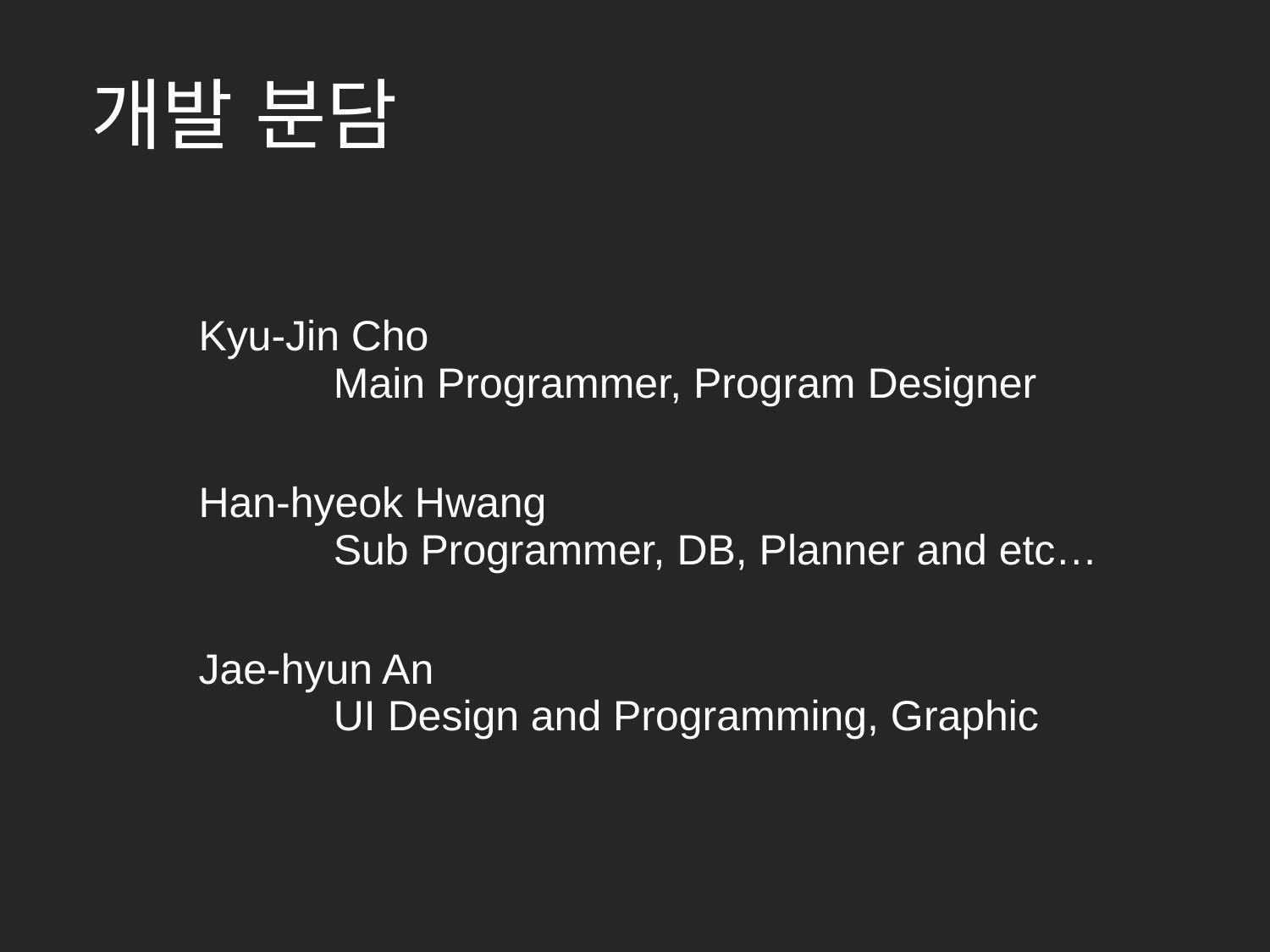

개발 분담
Kyu-Jin Cho
Main Programmer, Program Designer
Han-hyeok Hwang
Sub Programmer, DB, Planner and etc…
Jae-hyun An
UI Design and Programming, Graphic